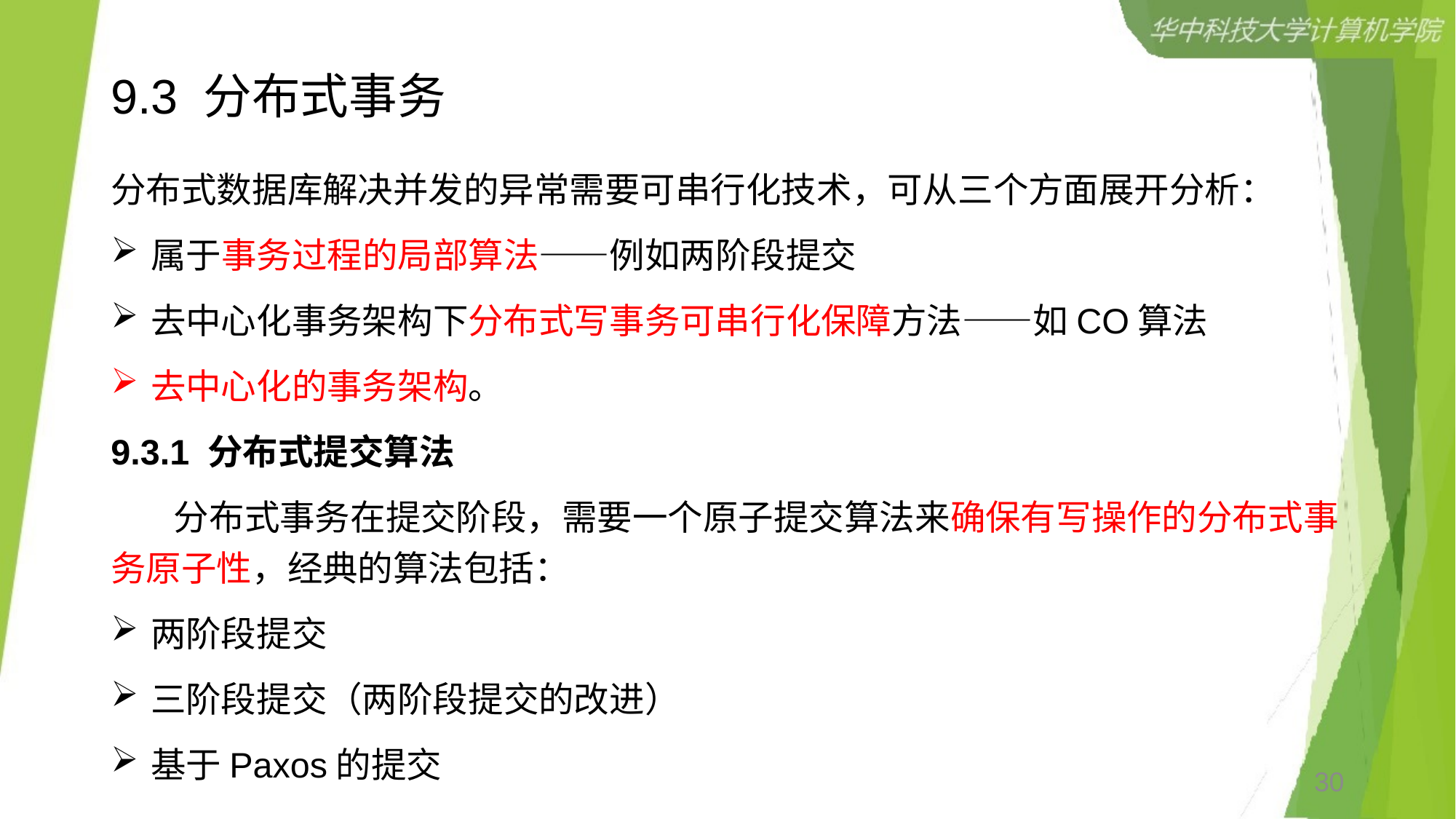

# 9.3 分布式事务
分布式数据库解决并发的异常需要可串行化技术，可从三个方面展开分析：
属于事务过程的局部算法——例如两阶段提交
去中心化事务架构下分布式写事务可串行化保障方法——如CO算法
去中心化的事务架构。
9.3.1 分布式提交算法
       分布式事务在提交阶段，需要一个原子提交算法来确保有写操作的分布式事务原子性，经典的算法包括：
两阶段提交
三阶段提交（两阶段提交的改进）
基于Paxos的提交
30